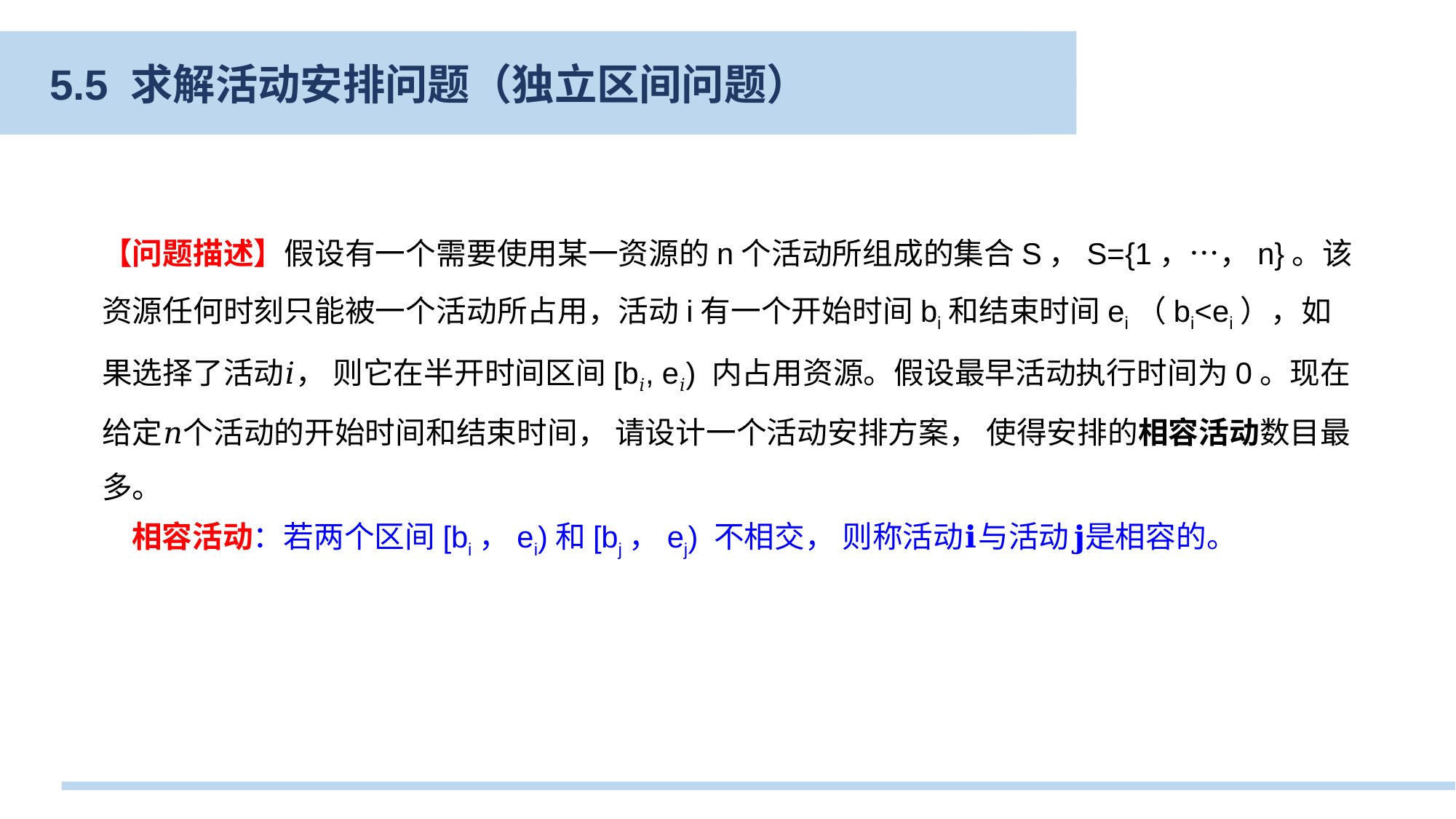

5.4 求解部分背包问题
5.5 求解活动安排问题（独立区间问题）
【问题描述】假设有一个需要使用某一资源的n个活动所组成的集合S，S={1，…，n}。该资源任何时刻只能被一个活动所占用，活动i有一个开始时间bi和结束时间ei（bi<ei），如果选择了活动𝑖， 则它在半开时间区间[b𝑖, e𝑖) 内占用资源。假设最早活动执行时间为0。现在给定𝑛个活动的开始时间和结束时间， 请设计一个活动安排方案， 使得安排的相容活动数目最多。
相容活动：若两个区间[bi，ei)和[bj，ej) 不相交， 则称活动𝐢与活动𝐣是相容的。